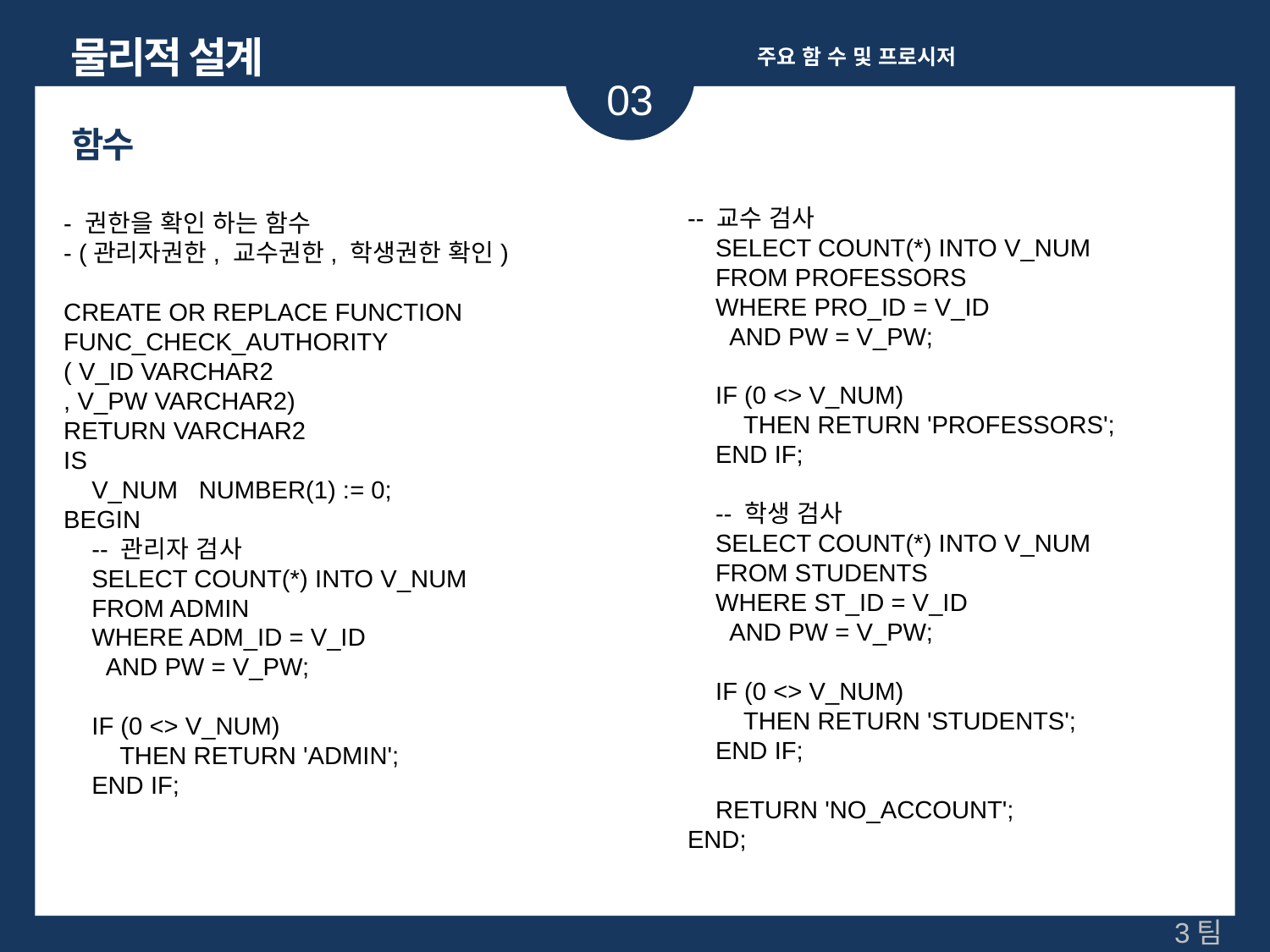

물리적 설계
주요 함 수 및 프로시저
03

함수
-- 교수 검사
    SELECT COUNT(*) INTO V_NUM
    FROM PROFESSORS
    WHERE PRO_ID = V_ID
      AND PW = V_PW;

    IF (0 <> V_NUM)
        THEN RETURN 'PROFESSORS';
    END IF;

    -- 학생 검사
    SELECT COUNT(*) INTO V_NUM
    FROM STUDENTS
    WHERE ST_ID = V_ID
      AND PW = V_PW;

    IF (0 <> V_NUM)
        THEN RETURN 'STUDENTS';
    END IF;

    RETURN 'NO_ACCOUNT';
END;
- 권한을 확인 하는 함수
- (관리자권한, 교수권한, 학생권한 확인)

CREATE OR REPLACE FUNCTION FUNC_CHECK_AUTHORITY
( V_ID VARCHAR2
, V_PW VARCHAR2)
RETURN VARCHAR2
IS
    V_NUM   NUMBER(1) := 0;
BEGIN
    -- 관리자 검사
    SELECT COUNT(*) INTO V_NUM
    FROM ADMIN
    WHERE ADM_ID = V_ID
      AND PW = V_PW;

    IF (0 <> V_NUM)
        THEN RETURN 'ADMIN';
    END IF;

3팀